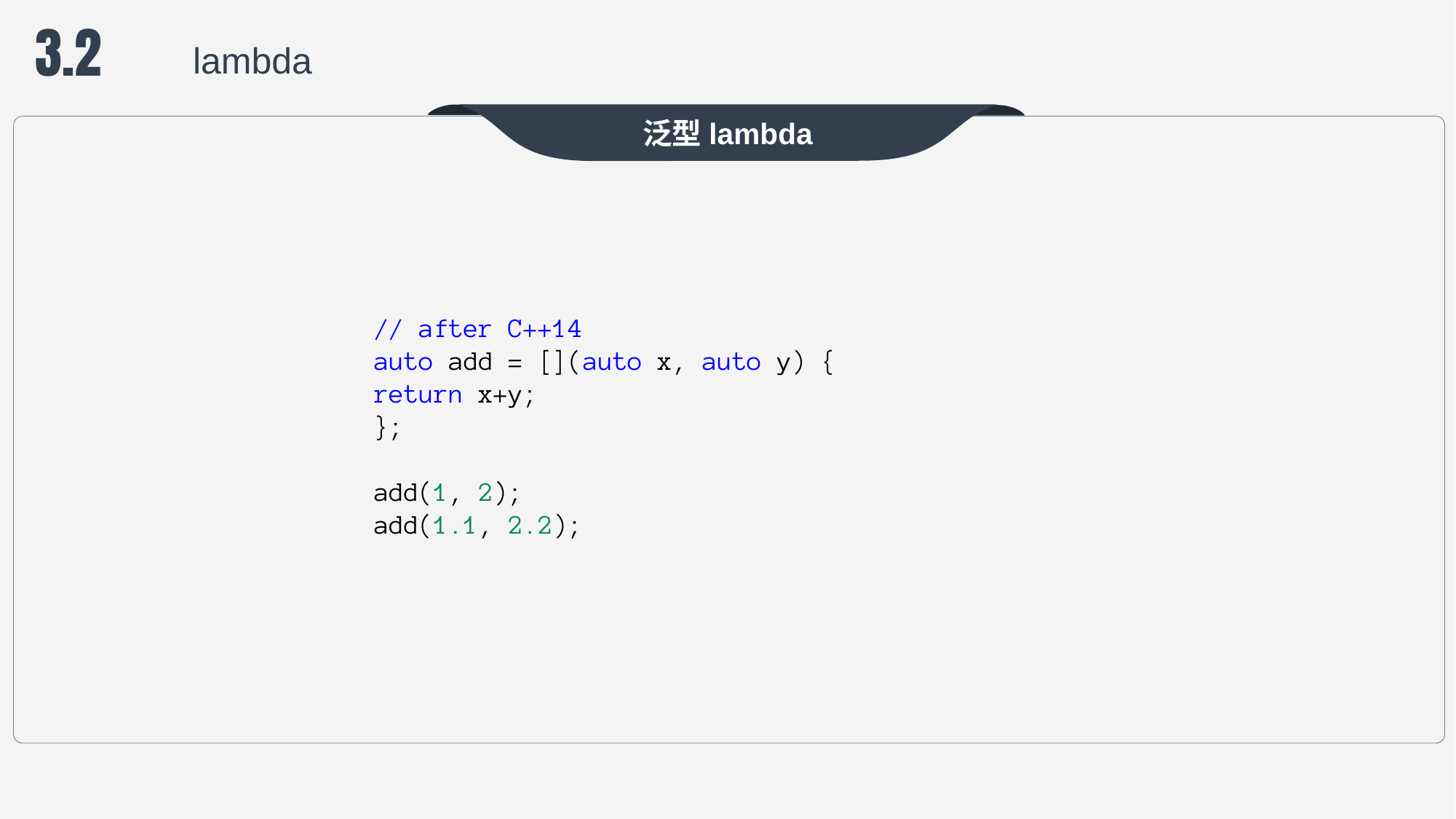

3.2
lambda

泛型lambda

// after C++14
auto add = [](auto x, auto y) {
return x+y;
};
add(1, 2);
add(1.1, 2.2);